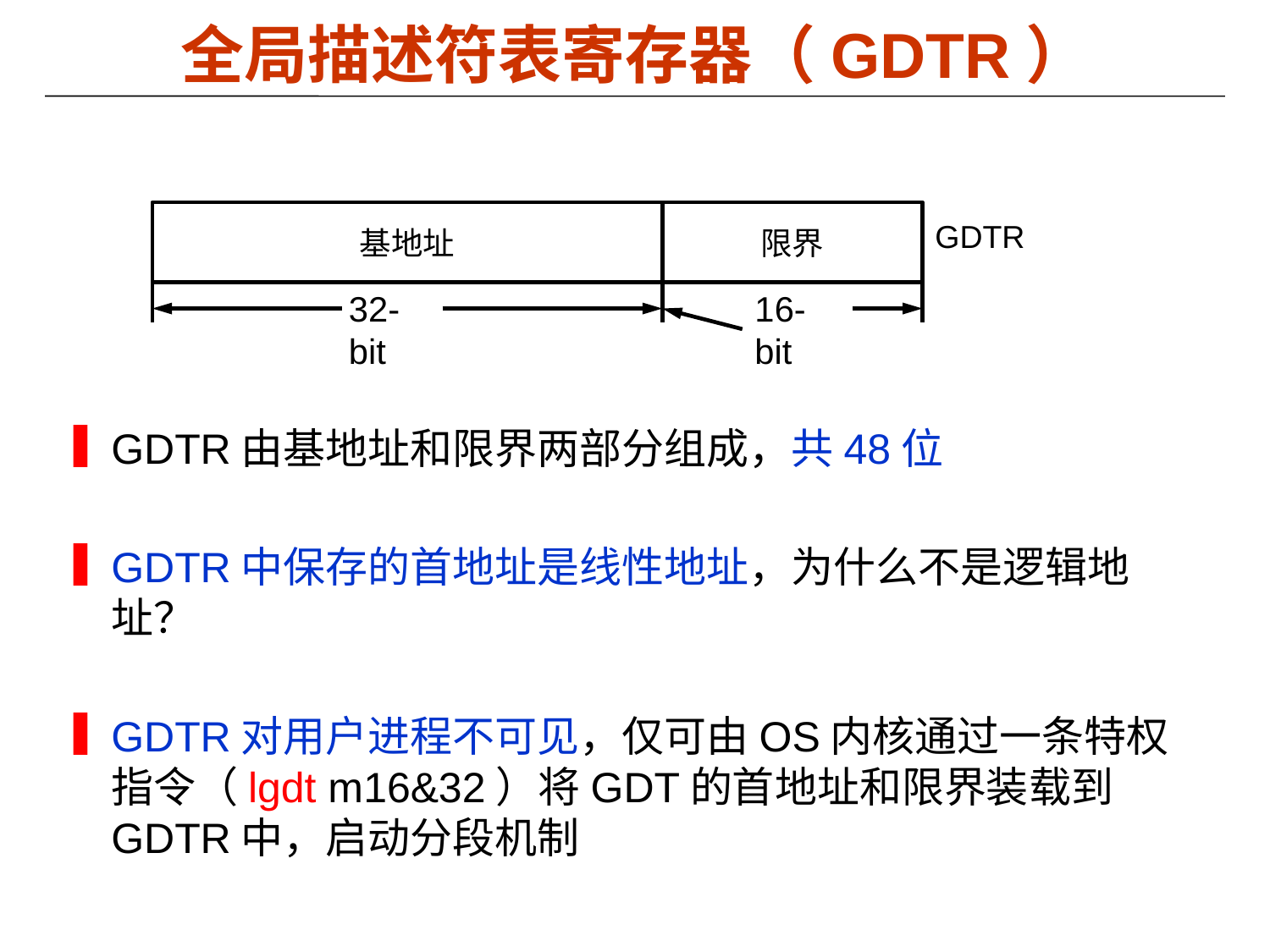

# 全局描述符表寄存器（GDTR）
基地址
限界
GDTR
32-bit
16-bit
GDTR由基地址和限界两部分组成，共48位

GDTR中保存的首地址是线性地址，为什么不是逻辑地址？

GDTR对用户进程不可见，仅可由OS内核通过一条特权指令（lgdt m16&32）将GDT的首地址和限界装载到GDTR中，启动分段机制